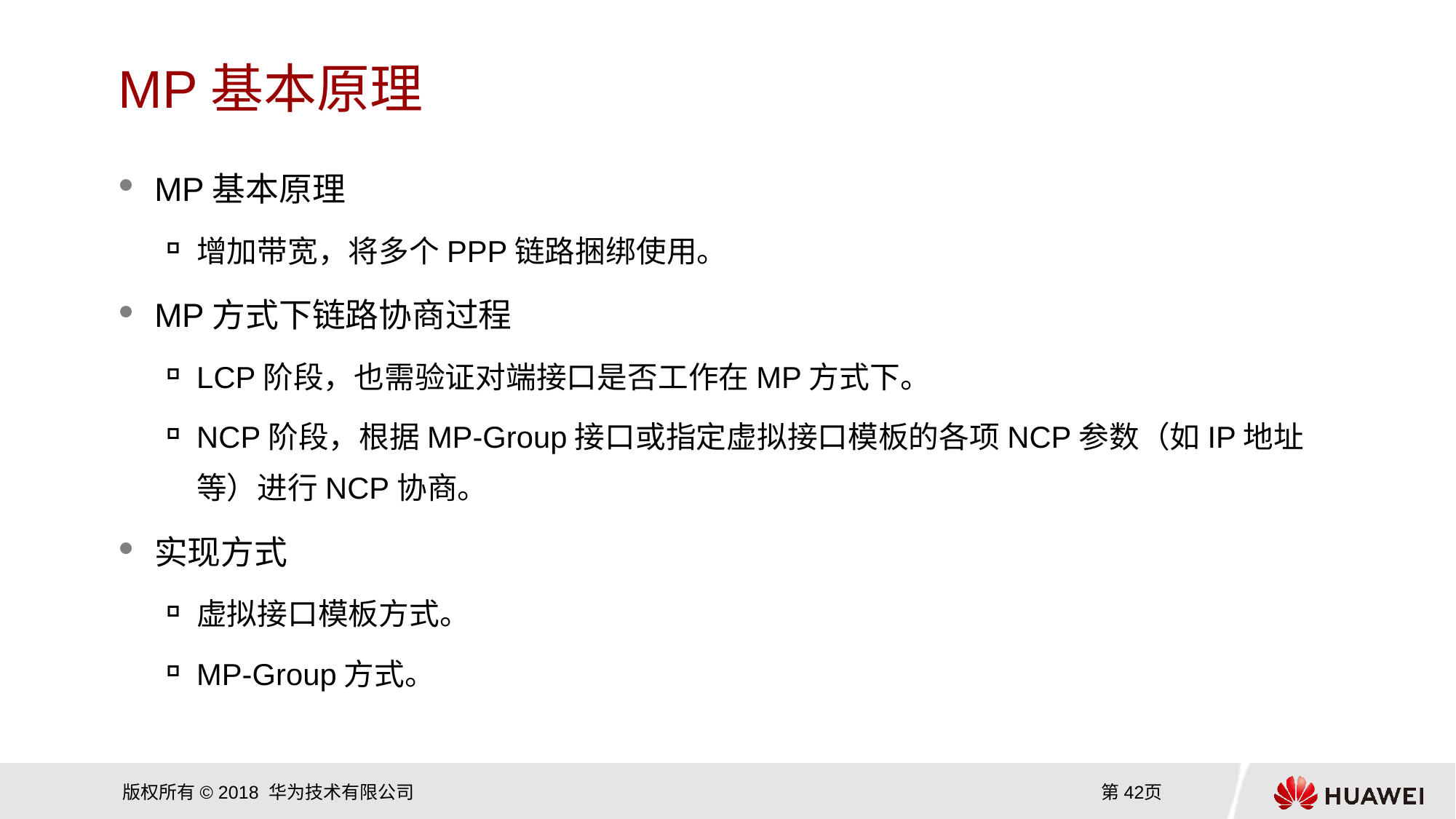

# MP基本原理
MP基本原理
增加带宽，将多个PPP链路捆绑使用。
MP方式下链路协商过程
LCP阶段，也需验证对端接口是否工作在MP方式下。
NCP阶段，根据MP-Group接口或指定虚拟接口模板的各项NCP参数（如IP地址等）进行NCP协商。
实现方式
虚拟接口模板方式。
MP-Group方式。